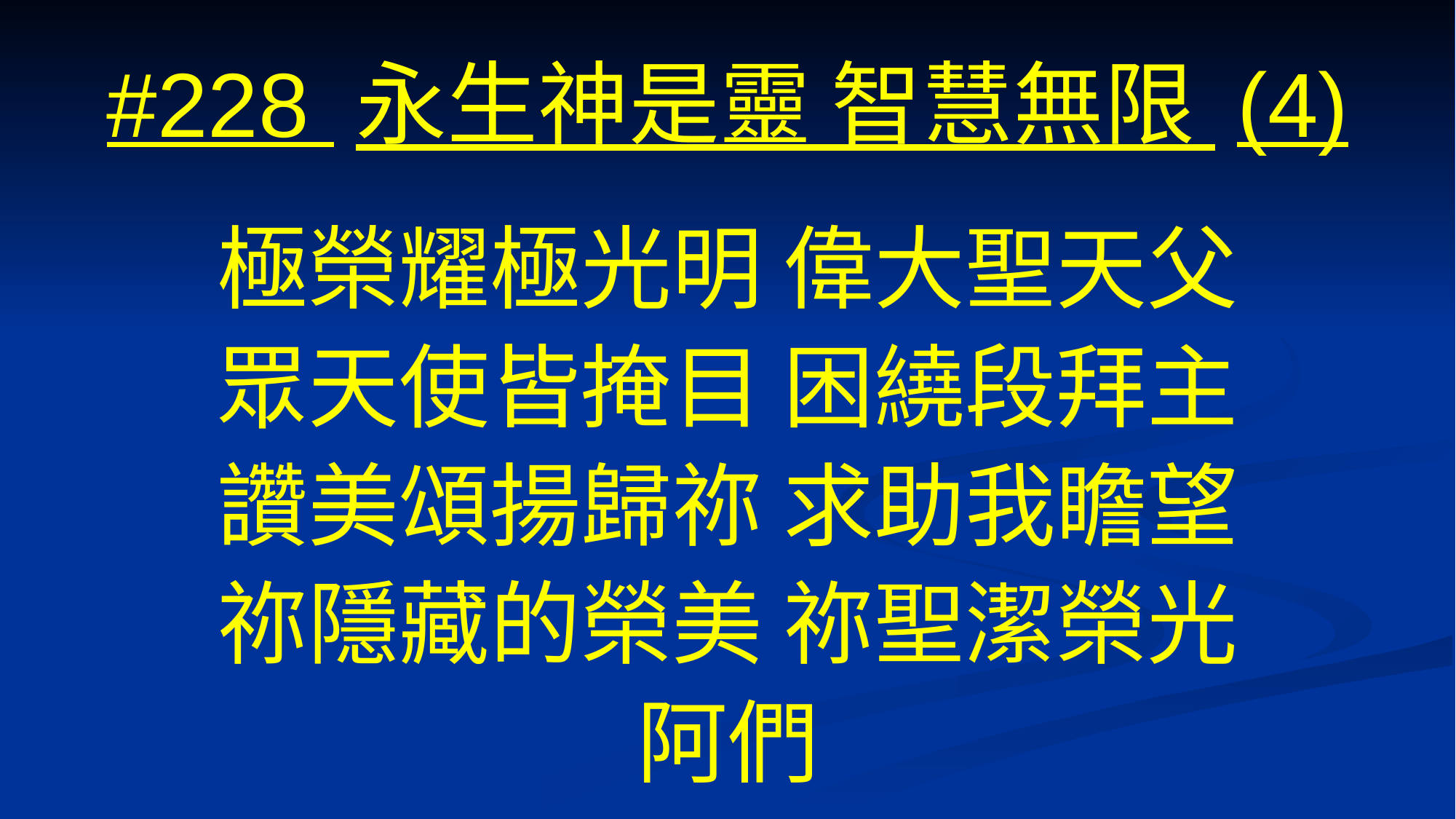

# #228 永生神是靈 智慧無限 (4)
極榮耀極光明 偉大聖天父
眾天使皆掩目 困繞段拜主
讚美頌揚歸祢 求助我瞻望
祢隱藏的榮美 祢聖潔榮光
阿們